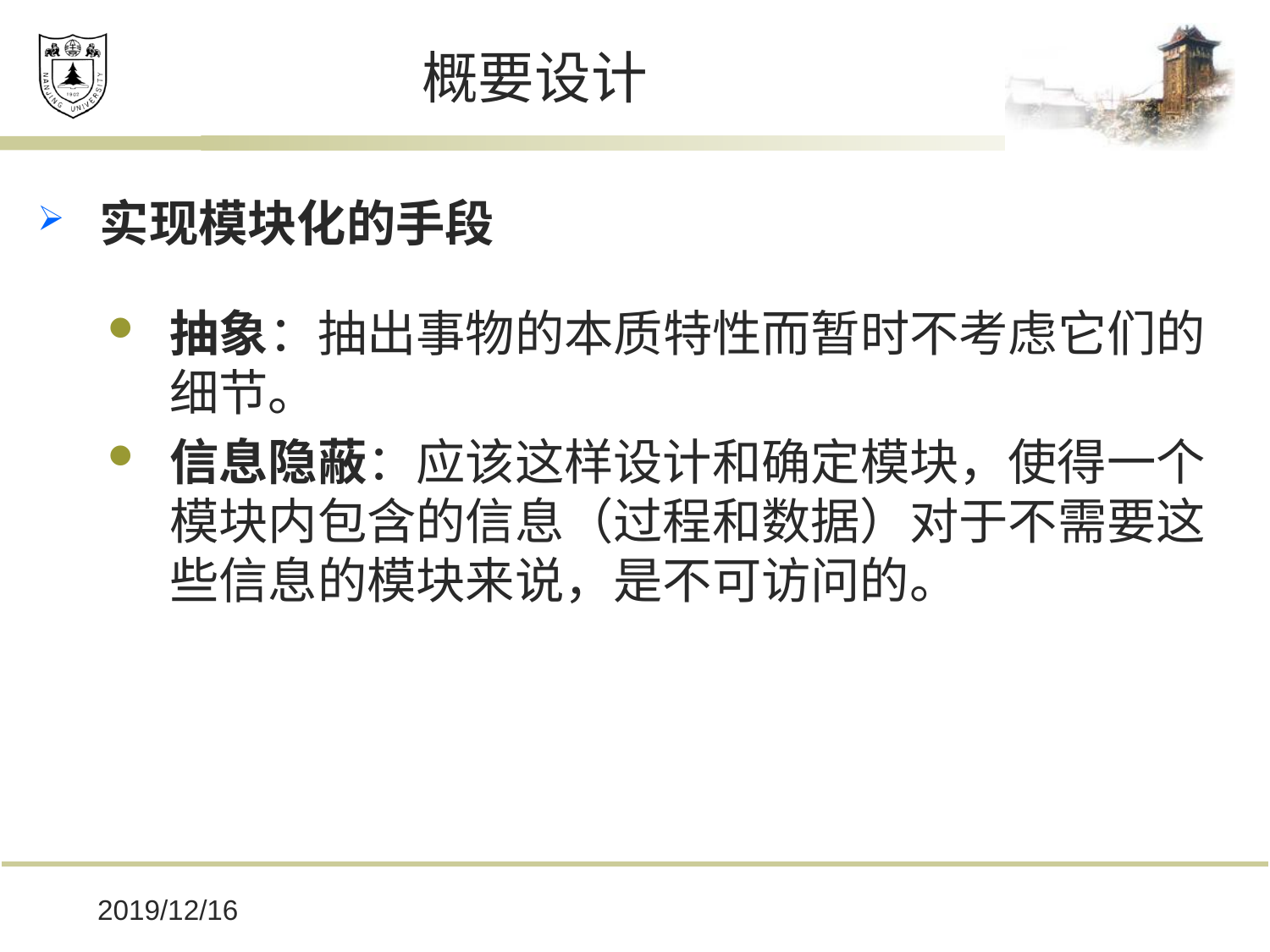

# 概要设计
实现模块化的手段
抽象：抽出事物的本质特性而暂时不考虑它们的细节。
信息隐蔽：应该这样设计和确定模块，使得一个模块内包含的信息（过程和数据）对于不需要这些信息的模块来说，是不可访问的。
2019/12/16